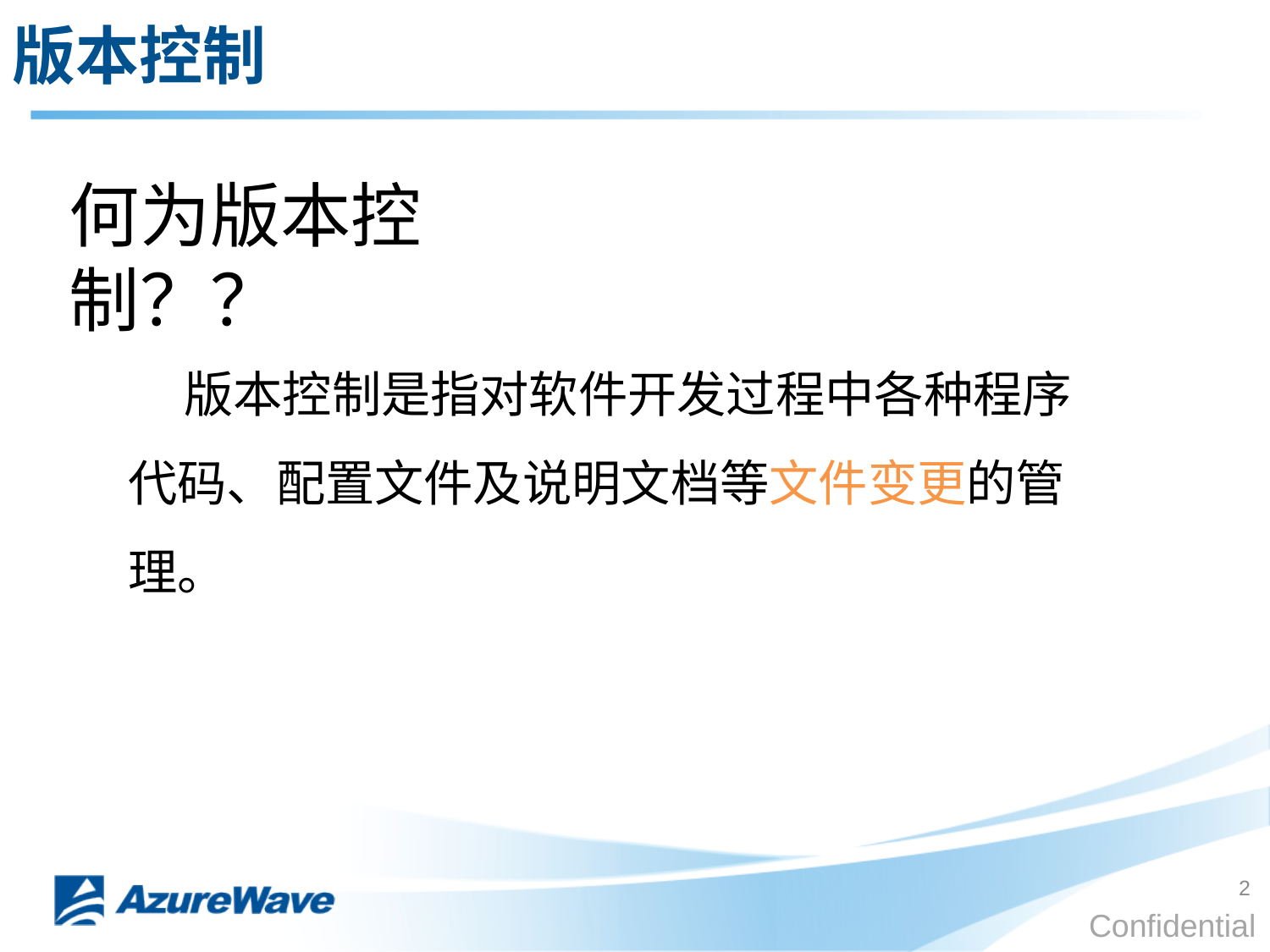

# 版本控制
何为版本控制？？
    版本控制是指对软件开发过程中各种程序代码、配置文件及说明文档等文件变更的管理。
2